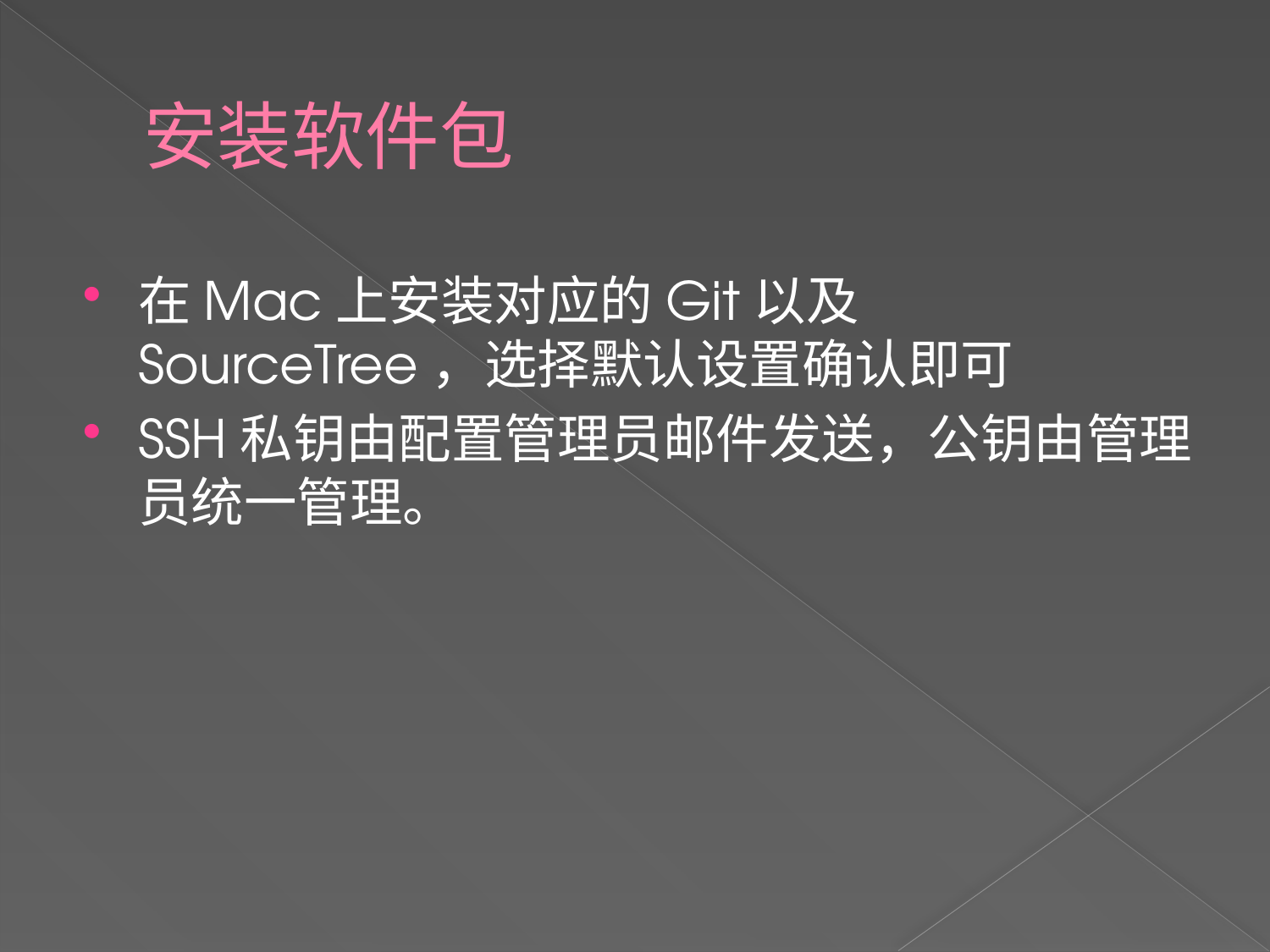

# 安装软件包
在Mac上安装对应的Git以及SourceTree，选择默认设置确认即可
SSH私钥由配置管理员邮件发送，公钥由管理员统一管理。